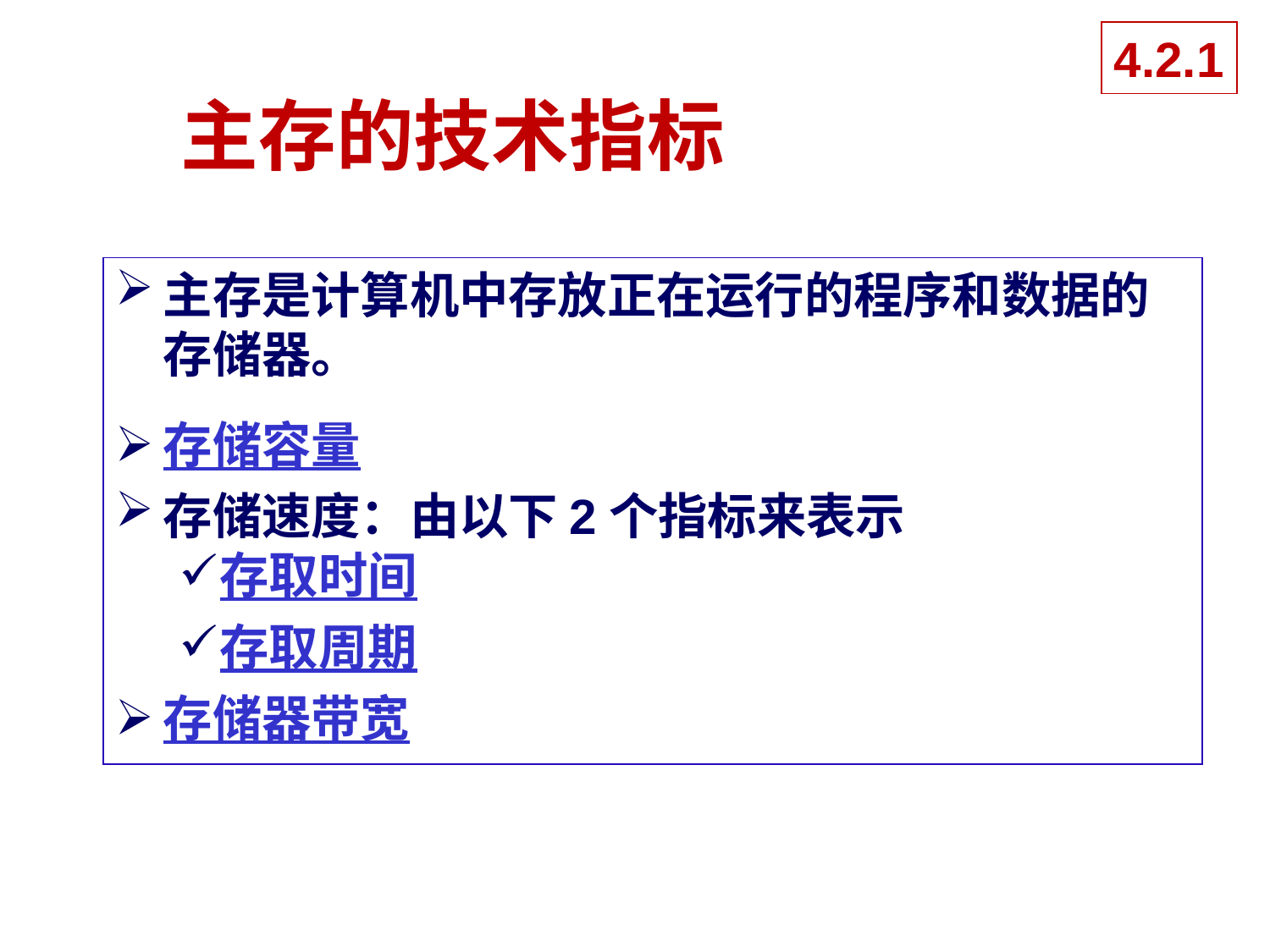

4.2.1
# 主存的技术指标
主存是计算机中存放正在运行的程序和数据的存储器。
存储容量
存储速度：由以下2个指标来表示
存取时间
存取周期
存储器带宽